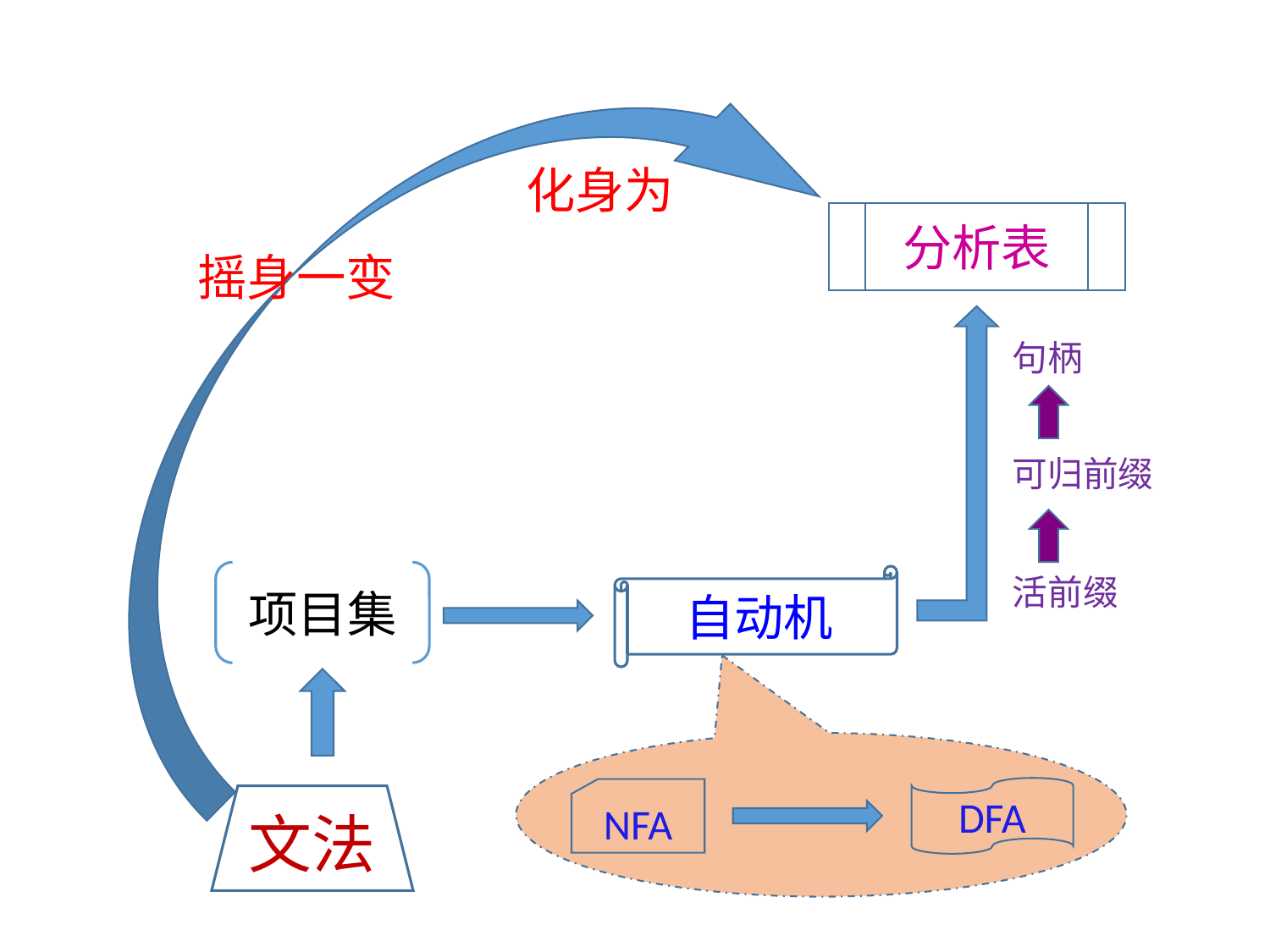

化身为
分析表

摇身一变
句柄

可归前缀

活前缀
项目集

自动机

DFA
NFA

文法